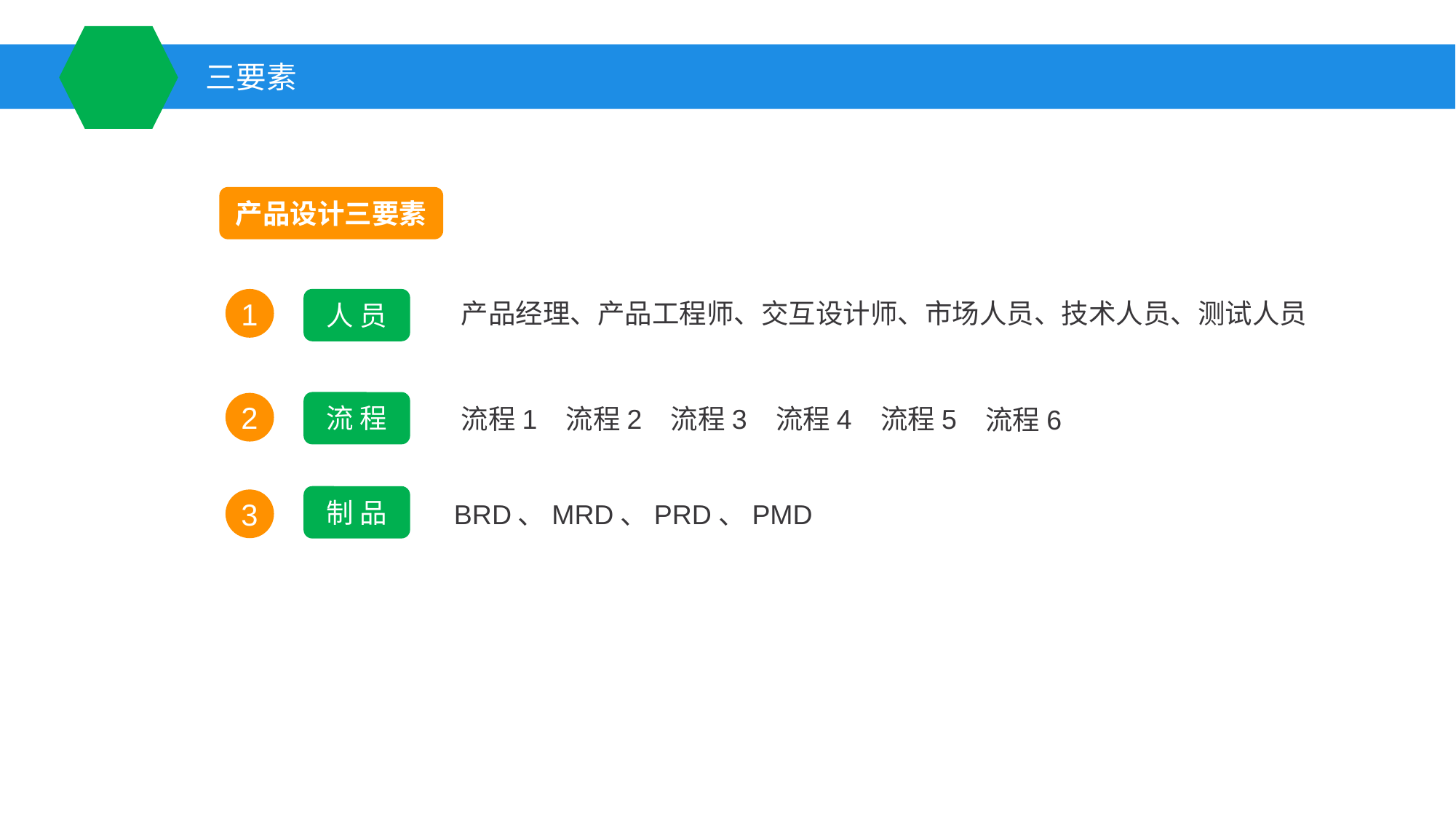

三要素
产品设计三要素
1

人 员
产品经理、产品工程师、交互设计师、市场人员、技术人员、测试人员

流 程
2
流程1
流程2
流程3
流程4
流程5
流程6

制 品
3
BRD、MRD、PRD、PMD